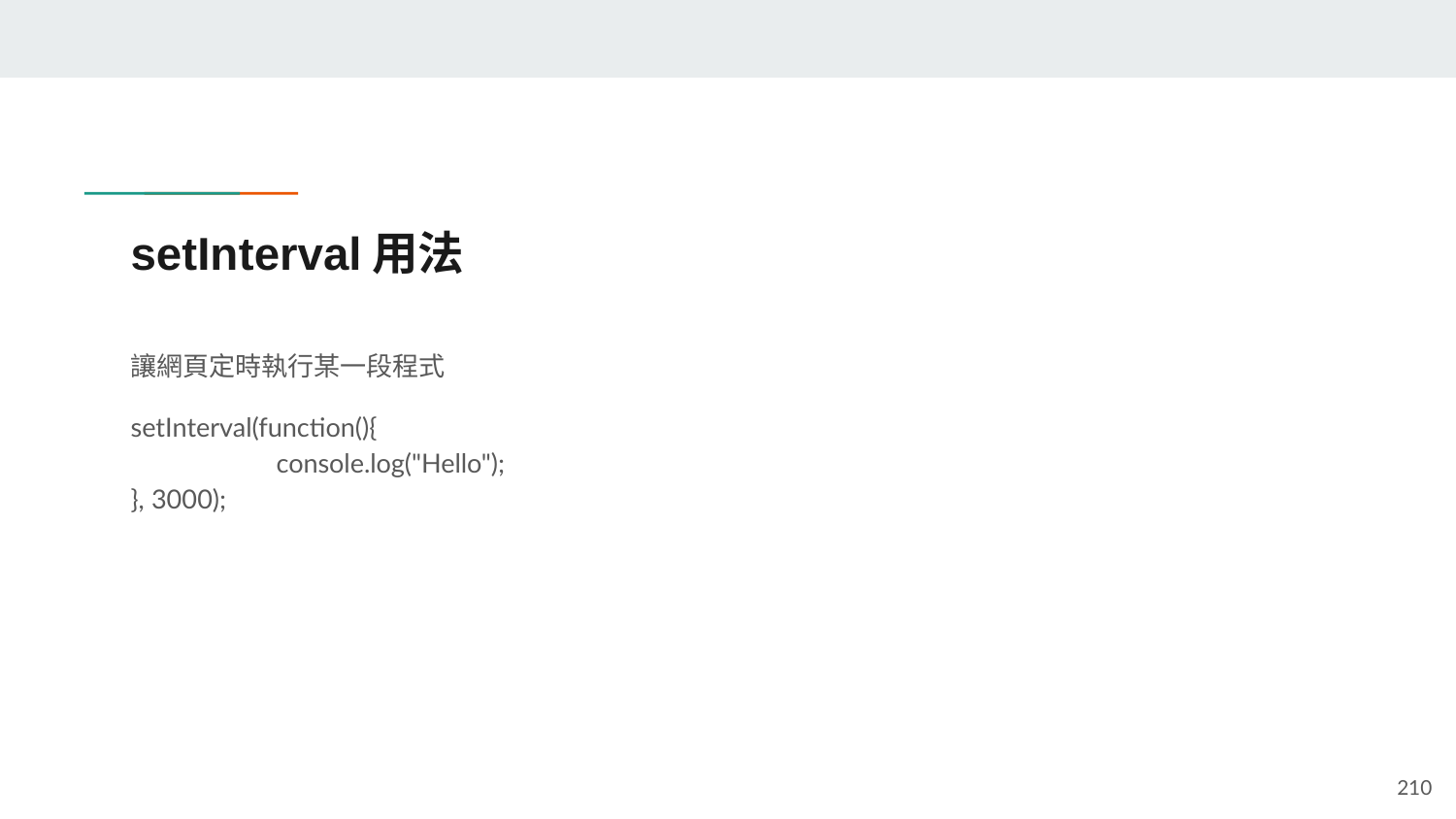

# setInterval用法
讓網頁定時執行某一段程式
setInterval(function(){
	console.log("Hello");
}, 3000);
210